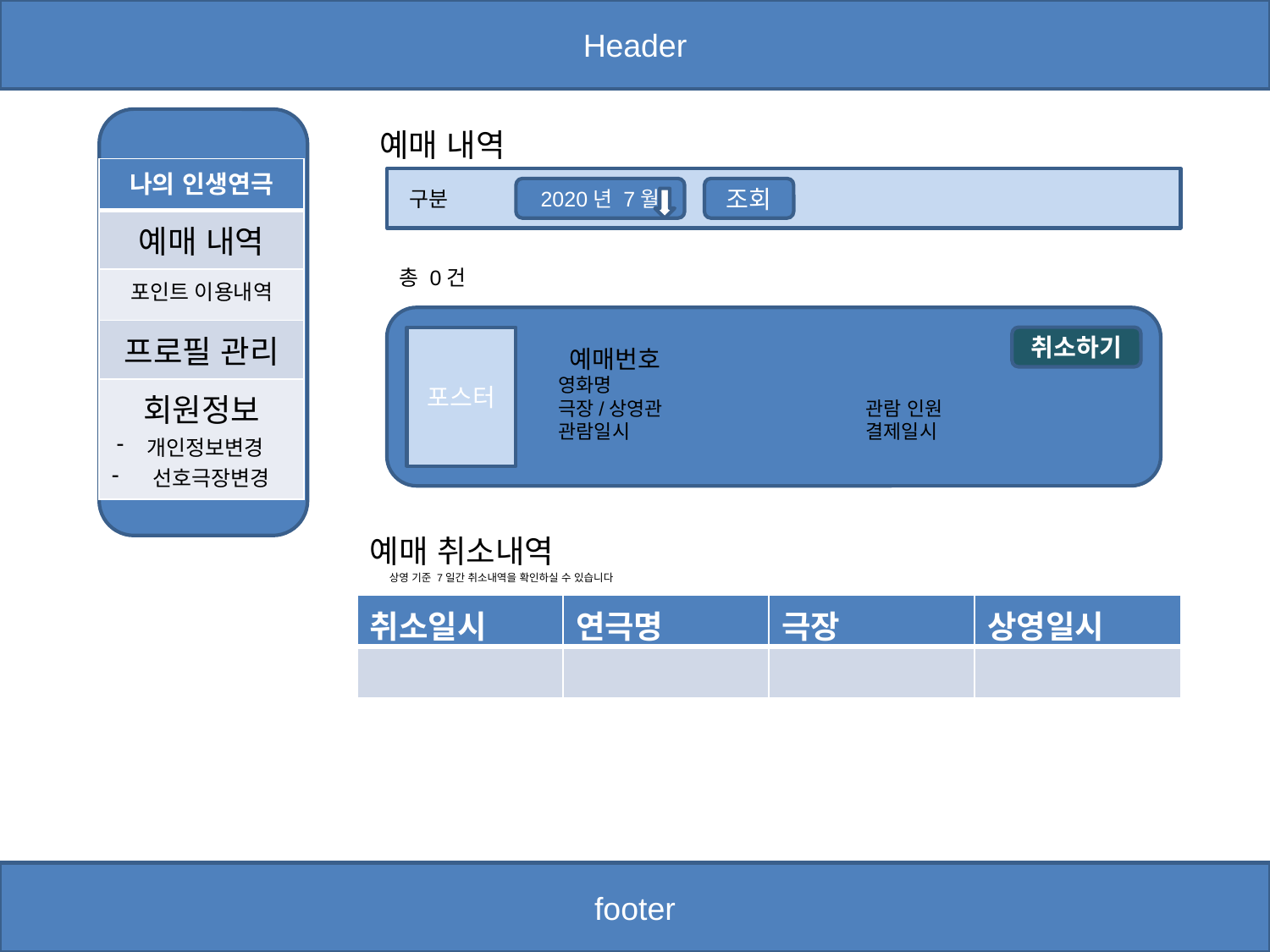

Header

예매 내역
| 나의 인생연극 |
| --- |
| 예매 내역 |
| 포인트 이용내역 |
| 프로필 관리 |
| 회원정보 개인정보변경 선호극장변경 |

2020년 7월
조회
구분

총 0건

포스터
취소하기
 예매번호
영화명
극장/상영관
관람일시

관람 인원
결제일시
예매 취소내역
상영 기준 7일간 취소내역을 확인하실 수 있습니다
| 취소일시 | 연극명 | 극장 | 상영일시 |
| --- | --- | --- | --- |
|  |  |  |  |
footer